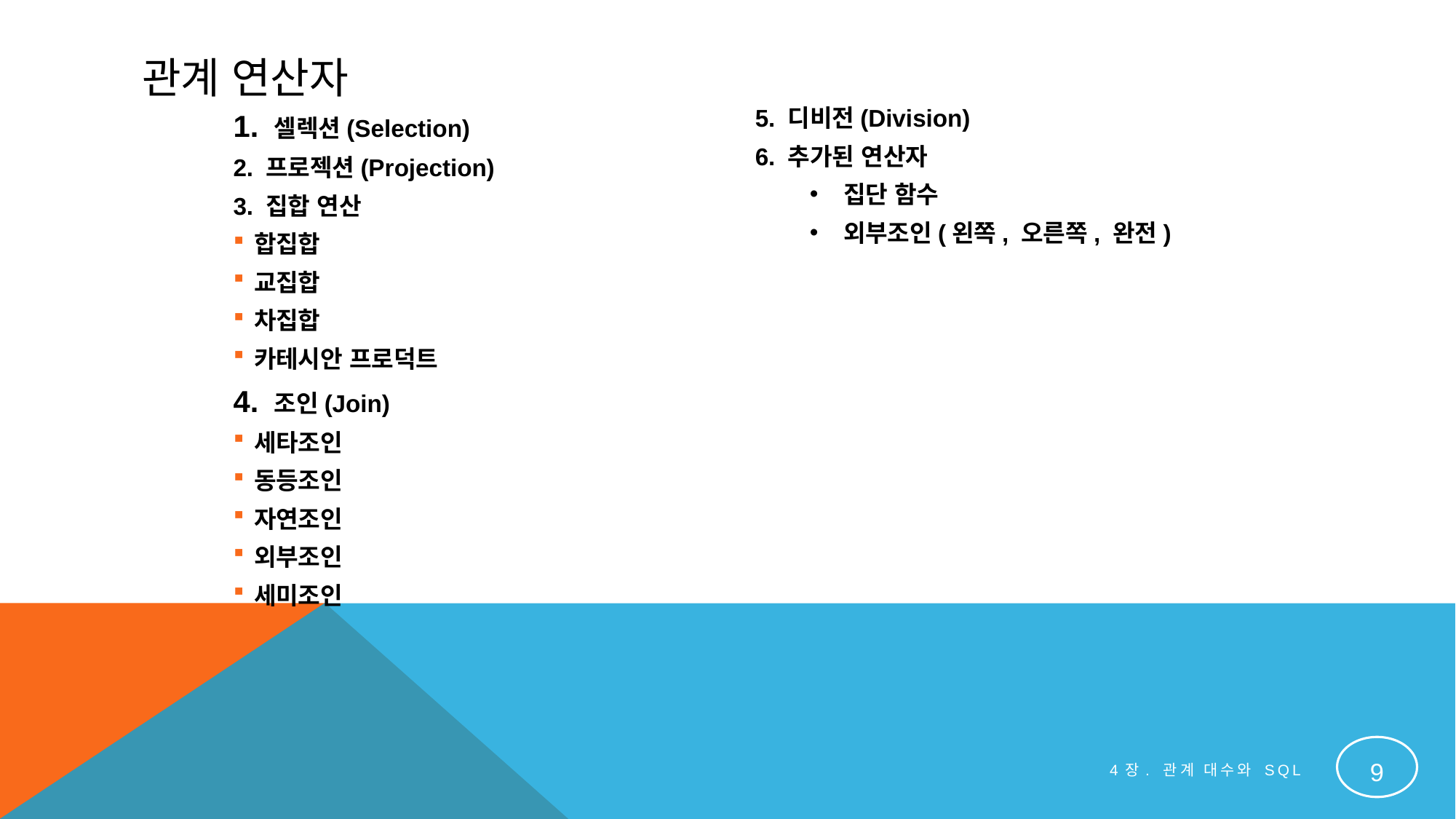

# 관계 연산자
5. 디비전(Division)
6. 추가된 연산자
집단 함수
외부조인(왼쪽, 오른쪽, 완전)
1. 셀렉션(Selection)
2. 프로젝션(Projection)
3. 집합 연산
합집합
교집합
차집합
카테시안 프로덕트
4. 조인(Join)
세타조인
동등조인
자연조인
외부조인
세미조인
9
4장. 관계 대수와 SQL